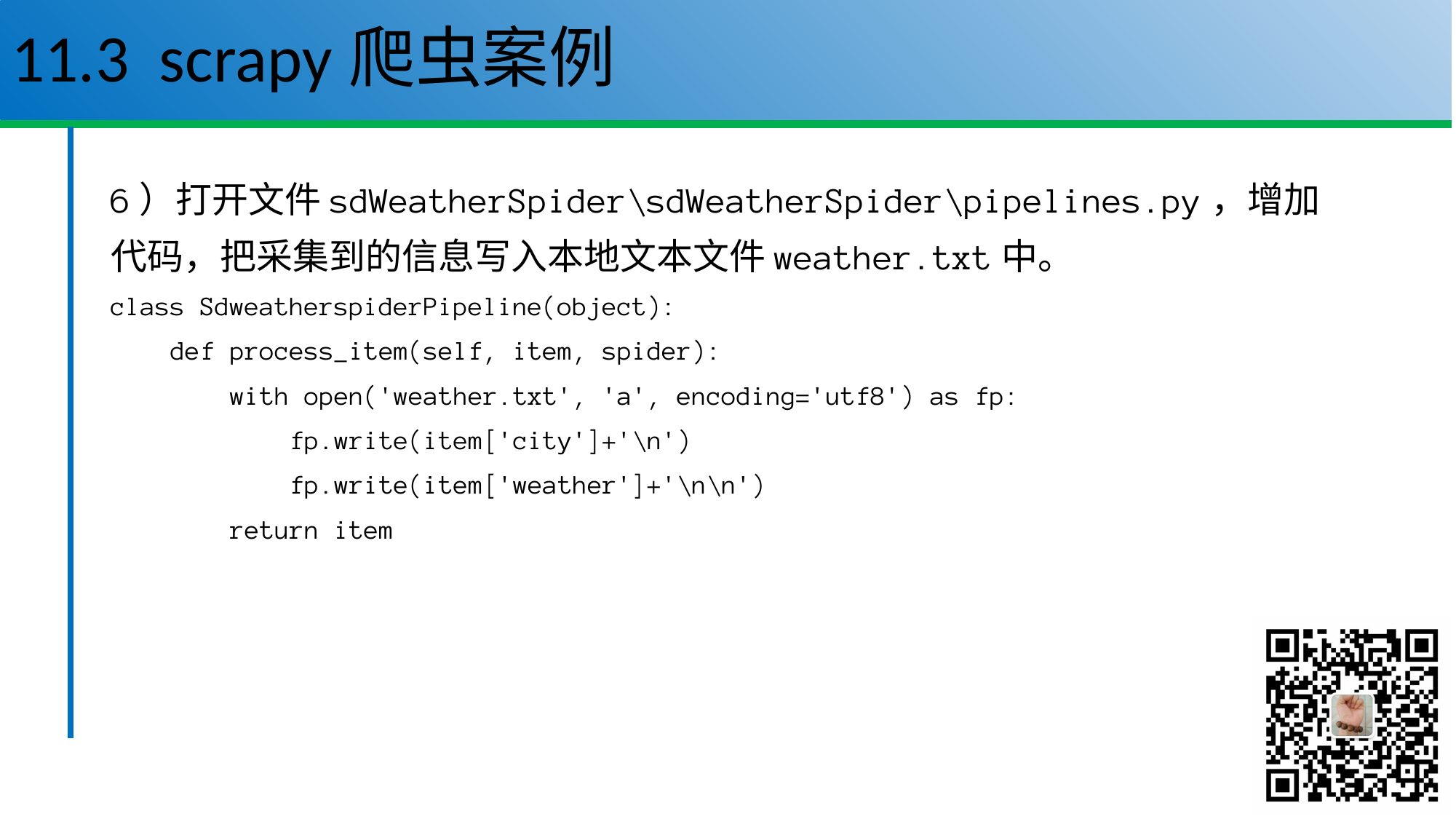

# 11.3  scrapy爬虫案例
6）打开文件sdWeatherSpider\sdWeatherSpider\pipelines.py，增加代码，把采集到的信息写入本地文本文件weather.txt中。
class SdweatherspiderPipeline(object):
    def process_item(self, item, spider):
        with open('weather.txt', 'a', encoding='utf8') as fp:
            fp.write(item['city']+'\n')
            fp.write(item['weather']+'\n\n')
        return item
44